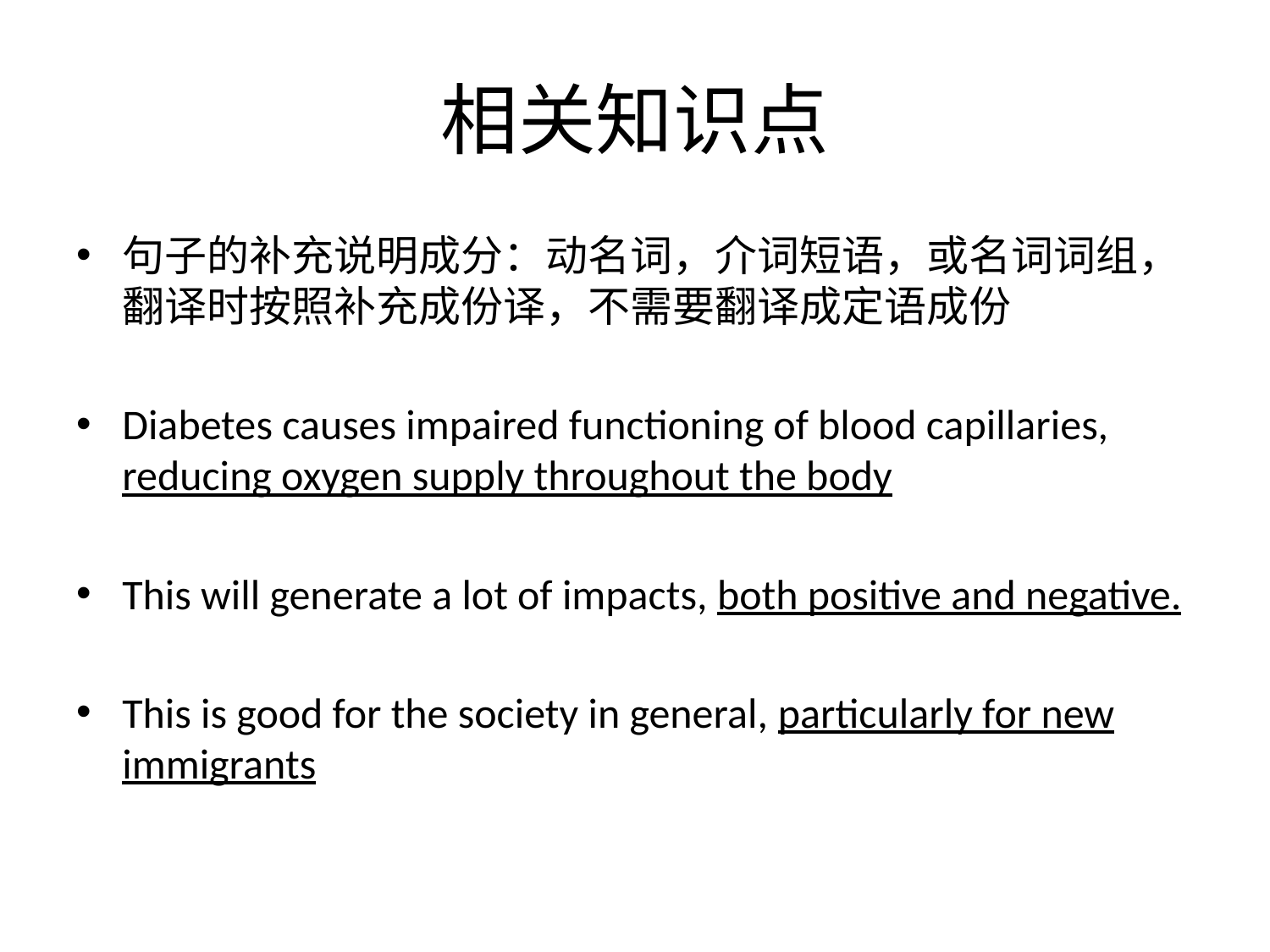

# 相关知识点
句子的补充说明成分：动名词，介词短语，或名词词组，翻译时按照补充成份译，不需要翻译成定语成份

Diabetes causes impaired functioning of blood capillaries, reducing oxygen supply throughout the body

This will generate a lot of impacts, both positive and negative.

This is good for the society in general, particularly for new immigrants